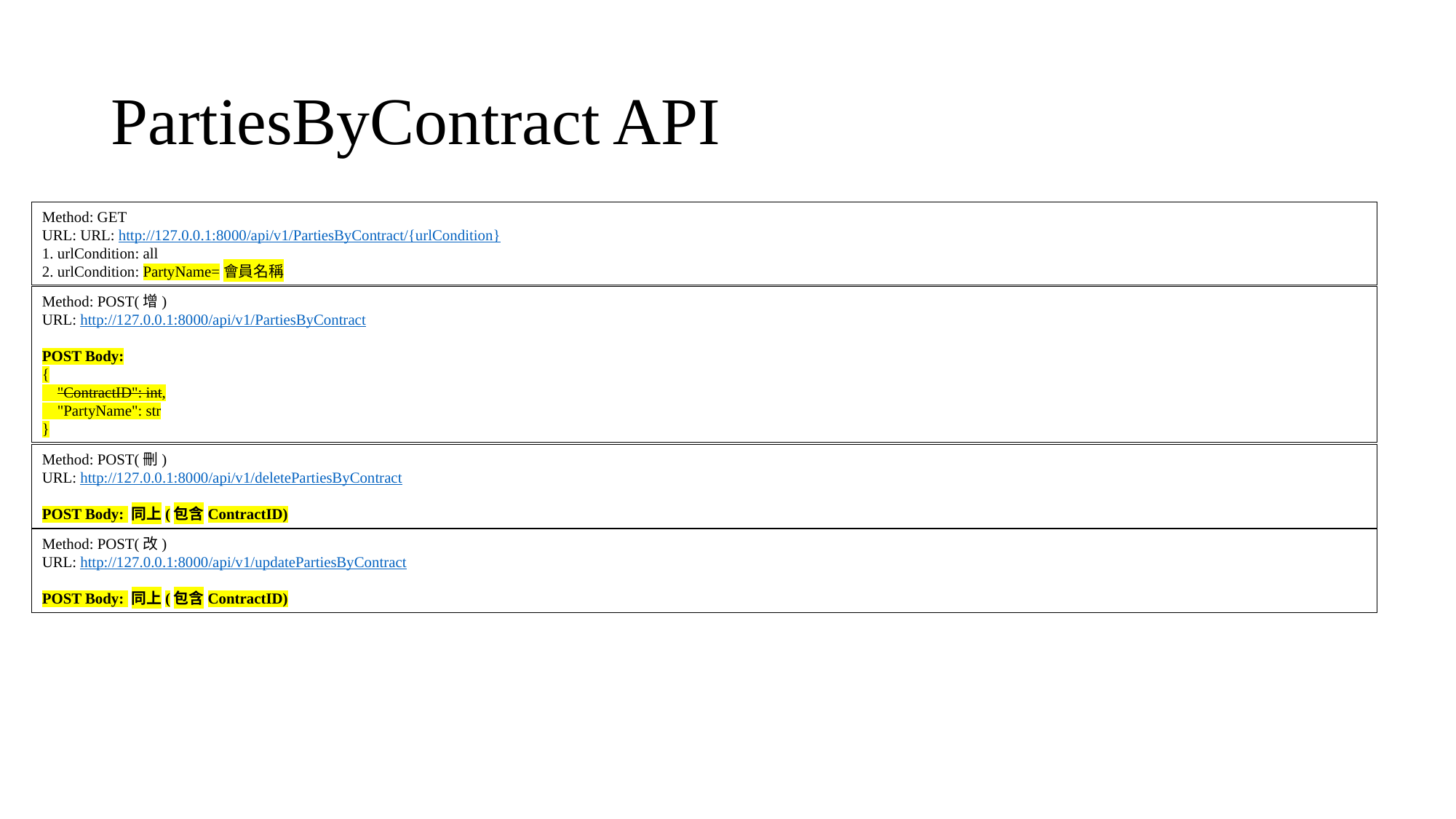

# PartiesByContract API
Method: GET
URL: URL: http://127.0.0.1:8000/api/v1/PartiesByContract/{urlCondition}
1. urlCondition: all
2. urlCondition: PartyName=會員名稱
Method: POST(增)
URL: http://127.0.0.1:8000/api/v1/PartiesByContract

POST Body:
{
    "ContractID": int,
    "PartyName": str
}
Method: POST(刪)
URL: http://127.0.0.1:8000/api/v1/deletePartiesByContract

POST Body: 同上(包含ContractID)
Method: POST(改)
URL: http://127.0.0.1:8000/api/v1/updatePartiesByContract

POST Body: 同上(包含ContractID)